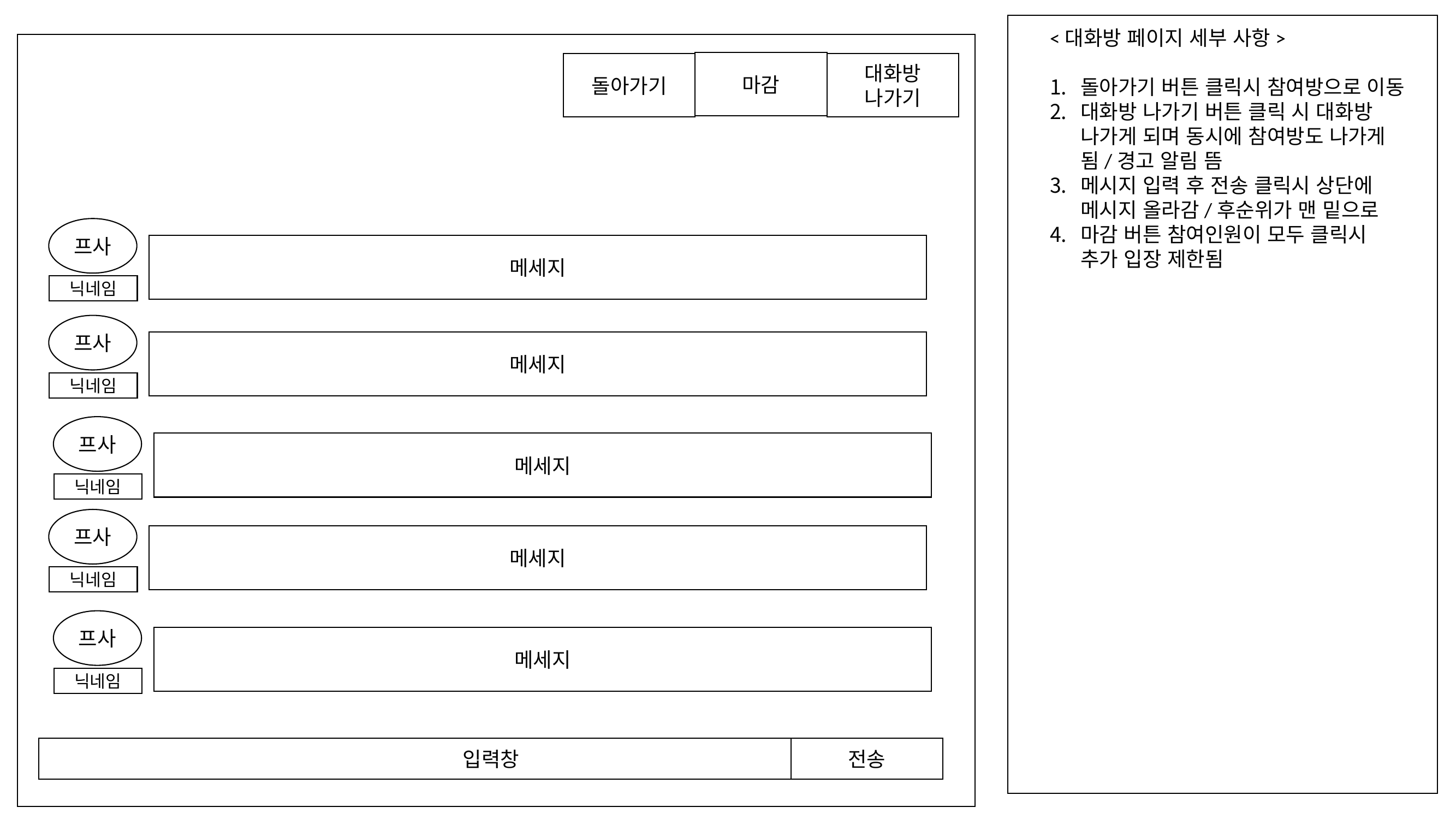

<대화방 페이지 세부 사항>

돌아가기 버튼 클릭시 참여방으로 이동
대화방 나가기 버튼 클릭 시 대화방 나가게 되며 동시에 참여방도 나가게 됨/경고 알림 뜸
메시지 입력 후 전송 클릭시 상단에 메시지 올라감/후순위가 맨 밑으로
마감 버튼 참여인원이 모두 클릭시 추가 입장 제한됨

마감
대화방
나가기
돌아가기
프사
메세지
닉네임
프사
메세지
닉네임
프사
메세지
닉네임
프사
메세지
닉네임
프사
메세지
닉네임
입력창
전송